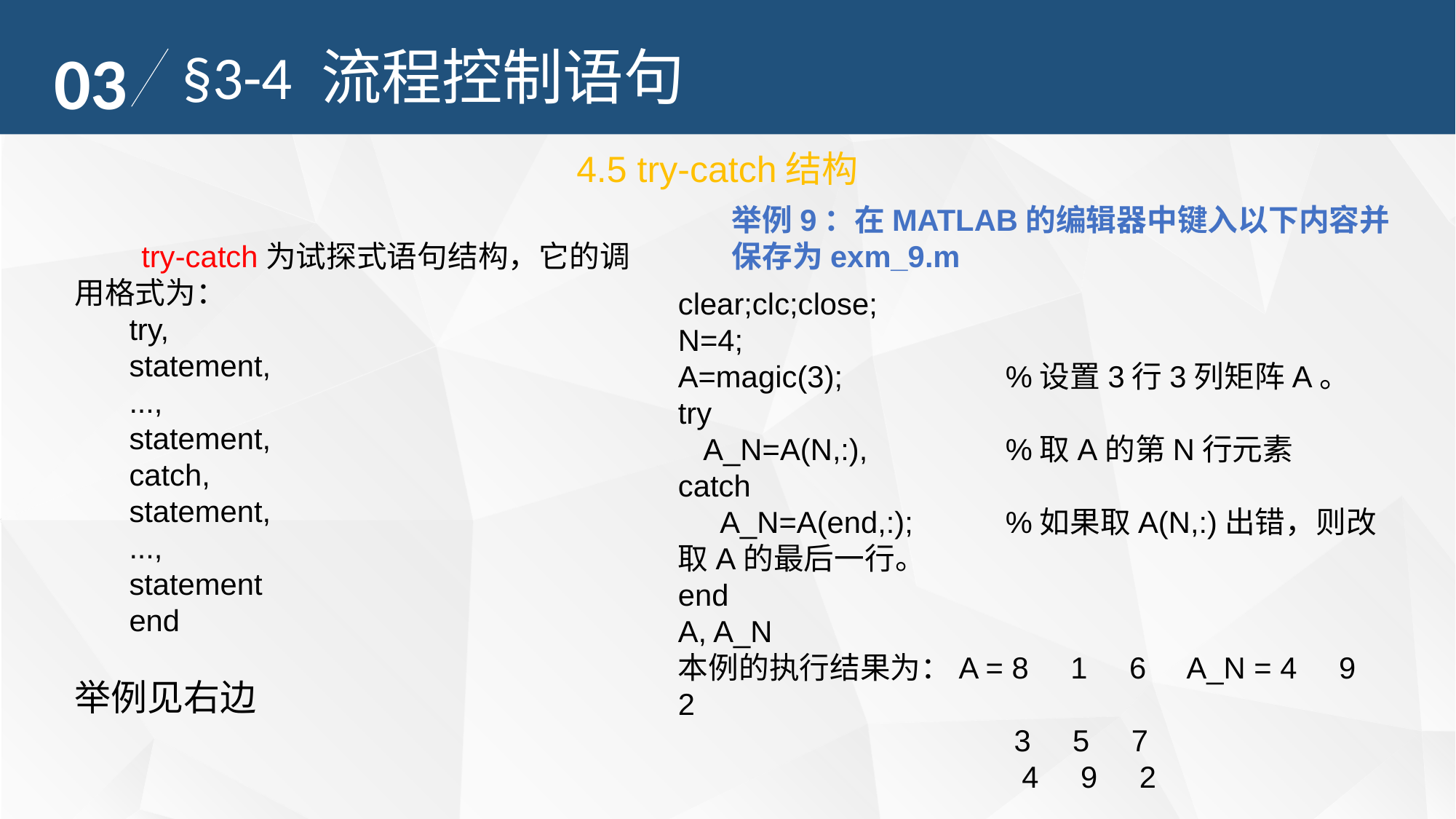

03
§3-4 流程控制语句
4.5 try-catch结构
举例9：在MATLAB的编辑器中键入以下内容并保存为exm_9.m
        try-catch为试探式语句结构，它的调用格式为：
try,
statement,
...,
statement,
catch,
statement,
...,
statement
end

举例见右边
clear;clc;close;
N=4;
A=magic(3);		%设置3行3列矩阵A。
try
   A_N=A(N,:),		%取A的第N行元素
catch
     A_N=A(end,:);	%如果取A(N,:)出错，则改取A的最后一行。
end
A, A_N
本例的执行结果为：A = 8     1     6     A_N = 4     9     2
			 3     5     7
		               4     9     2